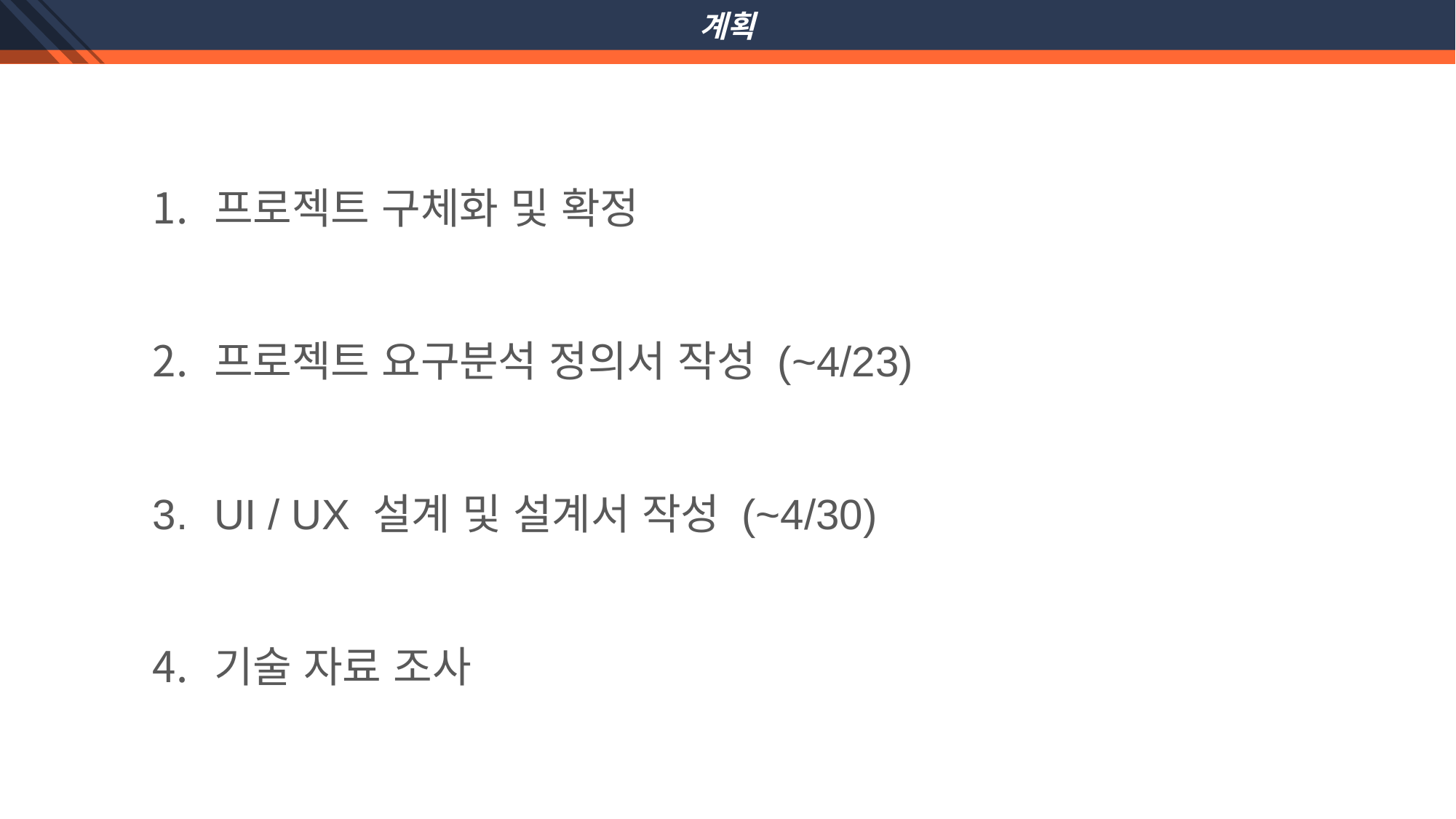

계획

프로젝트 구체화 및 확정

프로젝트 요구분석 정의서 작성 (~4/23)

UI / UX 설계 및 설계서 작성 (~4/30)

기술 자료 조사